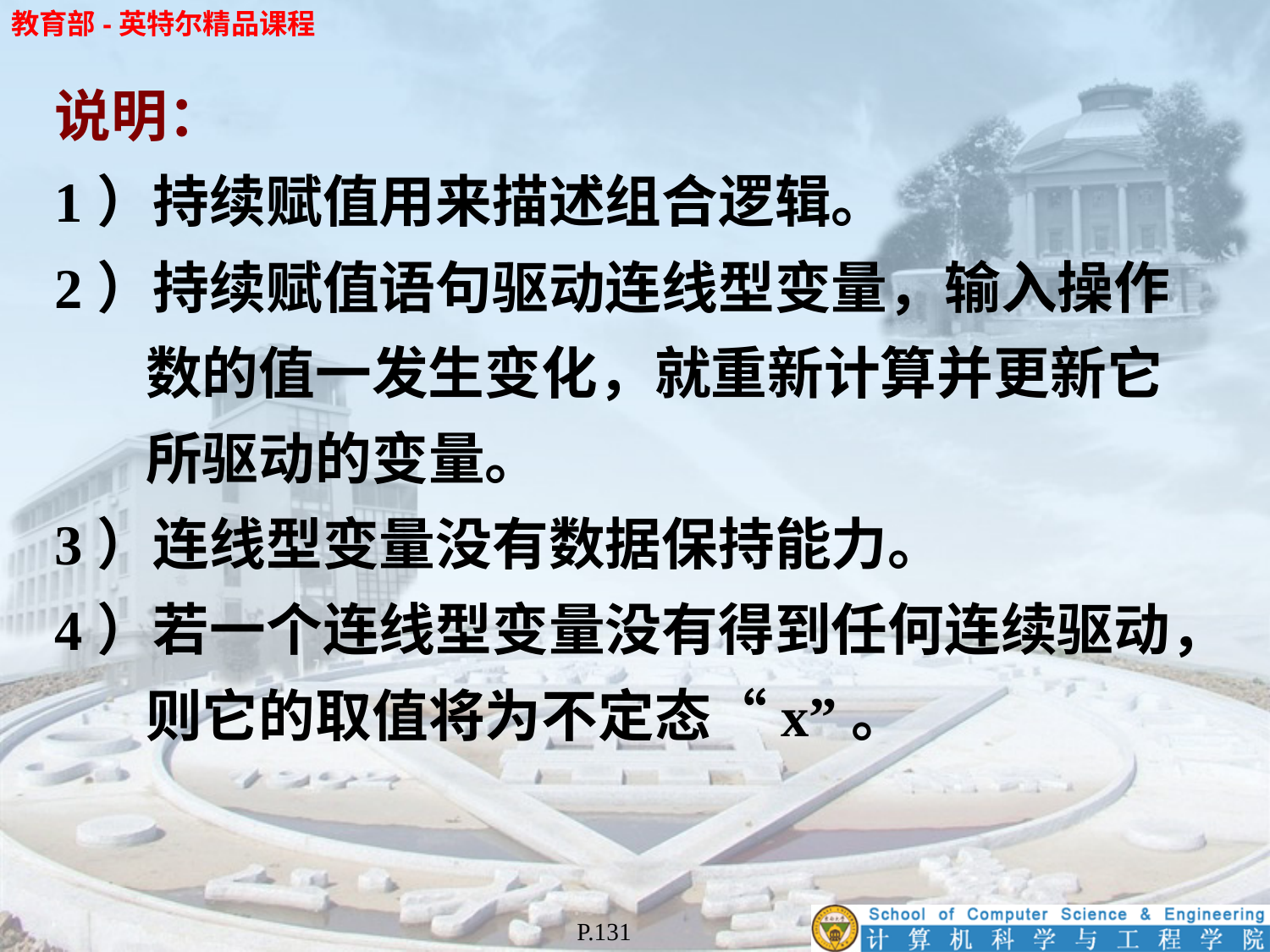

说明：
1）持续赋值用来描述组合逻辑。
2）持续赋值语句驱动连线型变量，输入操作
      数的值一发生变化，就重新计算并更新它
      所驱动的变量。
3）连线型变量没有数据保持能力。
4）若一个连线型变量没有得到任何连续驱动，
      则它的取值将为不定态“x”。
P.131